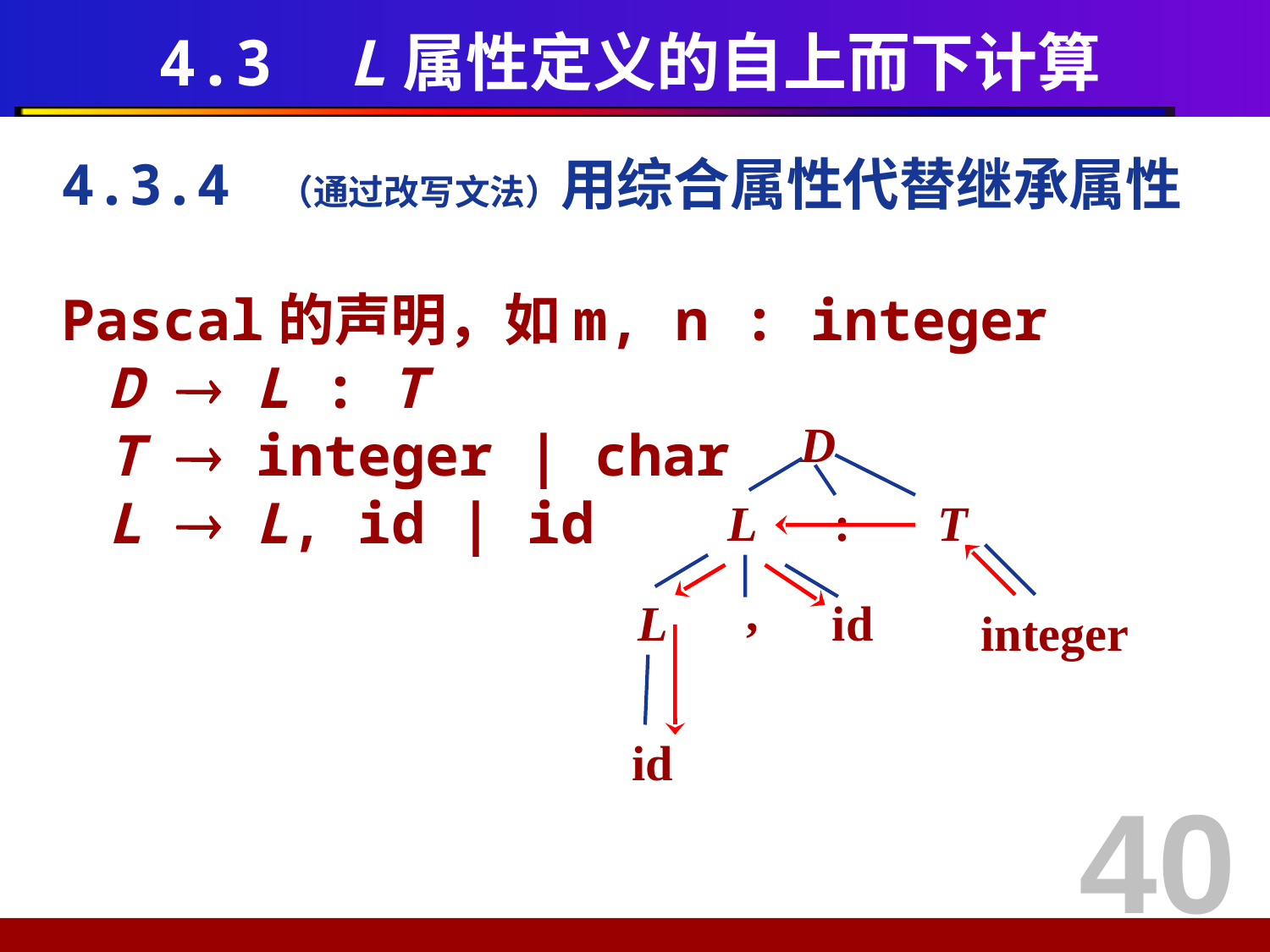

# 4.3  L属性定义的自上而下计算
4.3.4 （通过改写文法）用综合属性代替继承属性

Pascal的声明，如m, n : integer
	D → L : T
	T → integer | char
	L → L, id | id
D

L
:
T

,
L
id
integer

id
40